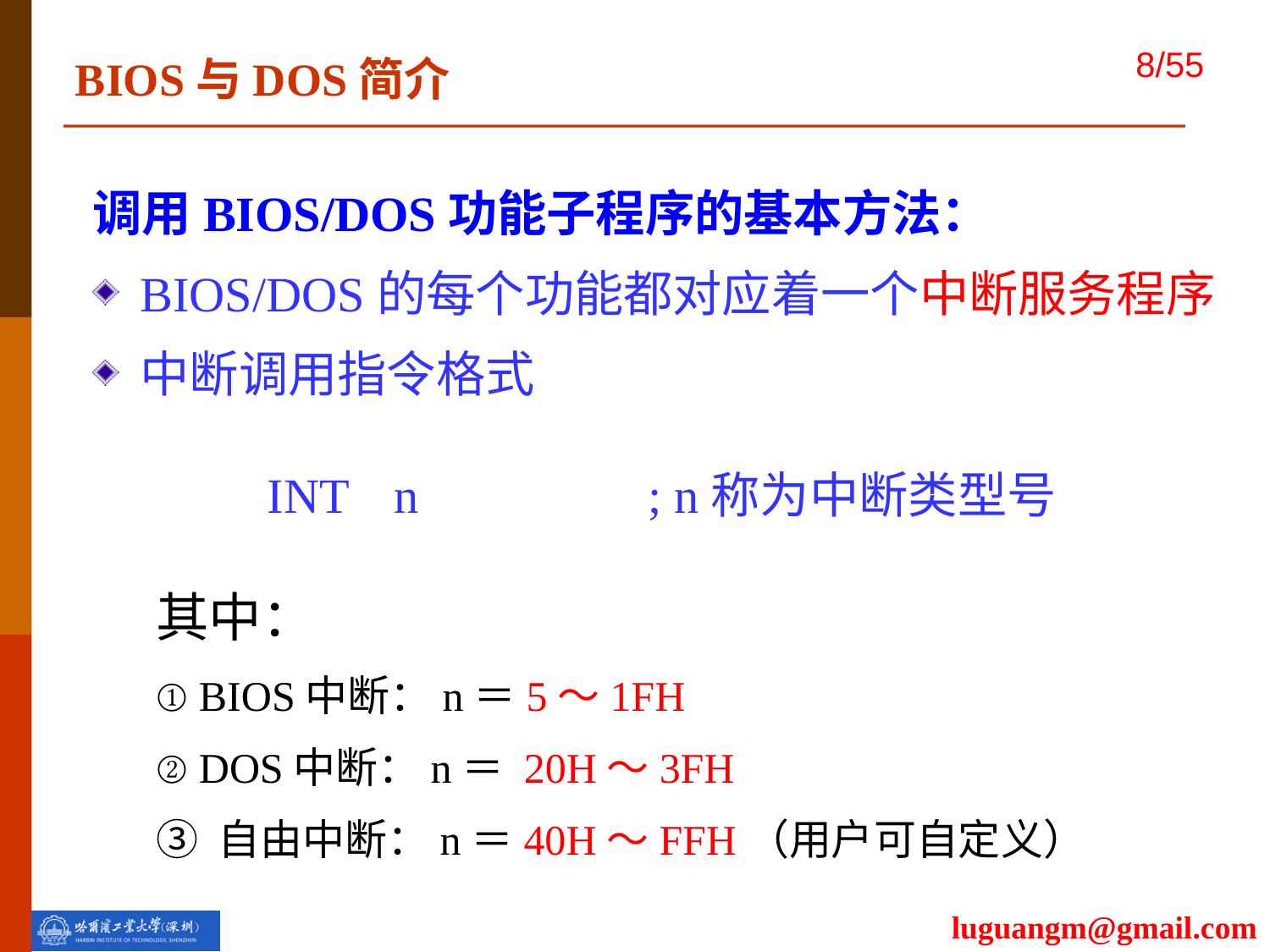

BIOS与DOS简介
调用BIOS/DOS功能子程序的基本方法：
BIOS/DOS的每个功能都对应着一个中断服务程序
中断调用指令格式

		INT 	n		; n称为中断类型号

其中：
① BIOS中断：n＝5～1FH
② DOS中断：n＝ 20H～3FH
③ 自由中断：n＝40H～FFH（用户可自定义）